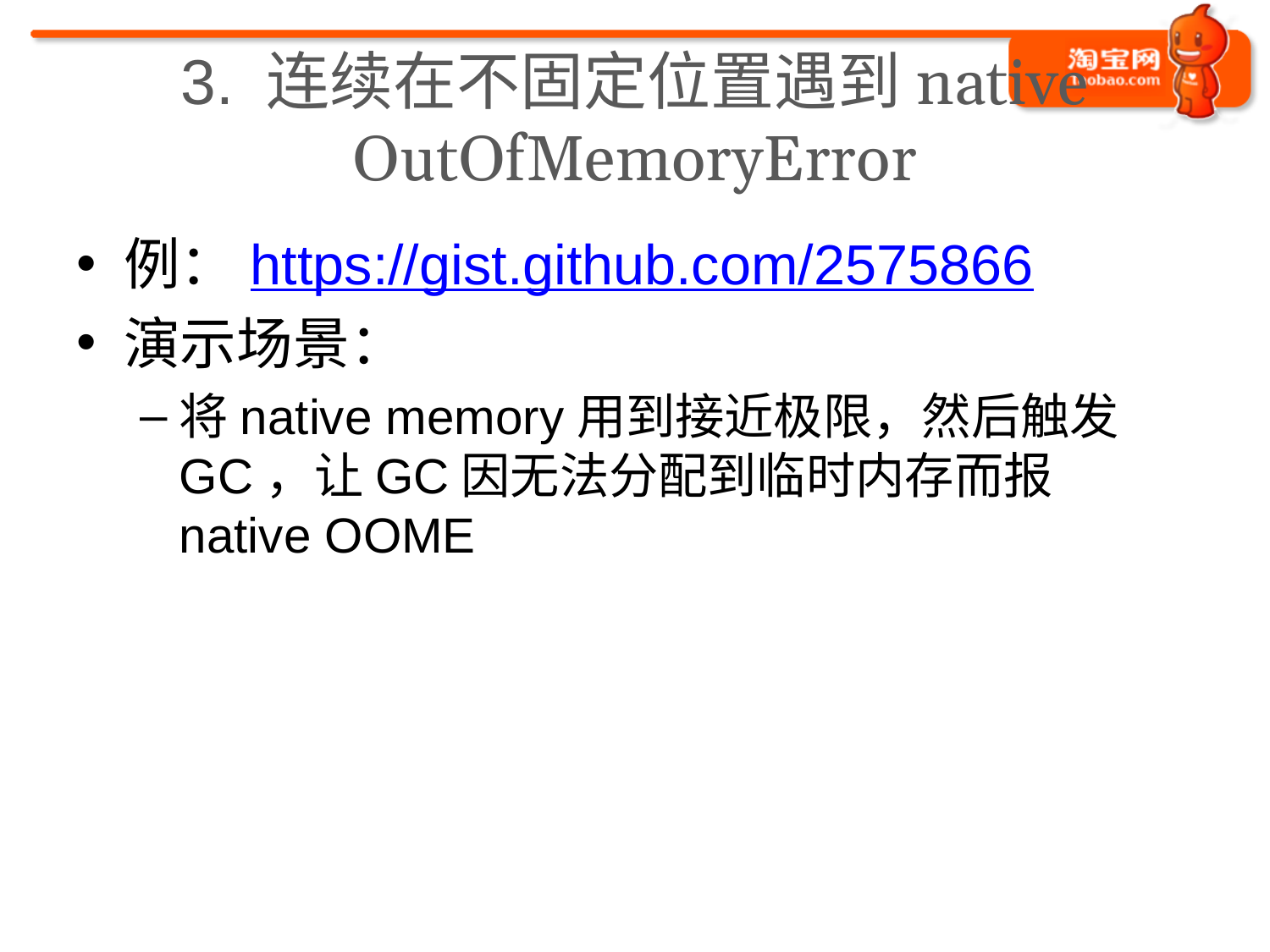

# 3. 连续在不固定位置遇到native OutOfMemoryError
例：https://gist.github.com/2575866
演示场景：
将native memory用到接近极限，然后触发GC，让GC因无法分配到临时内存而报native OOME